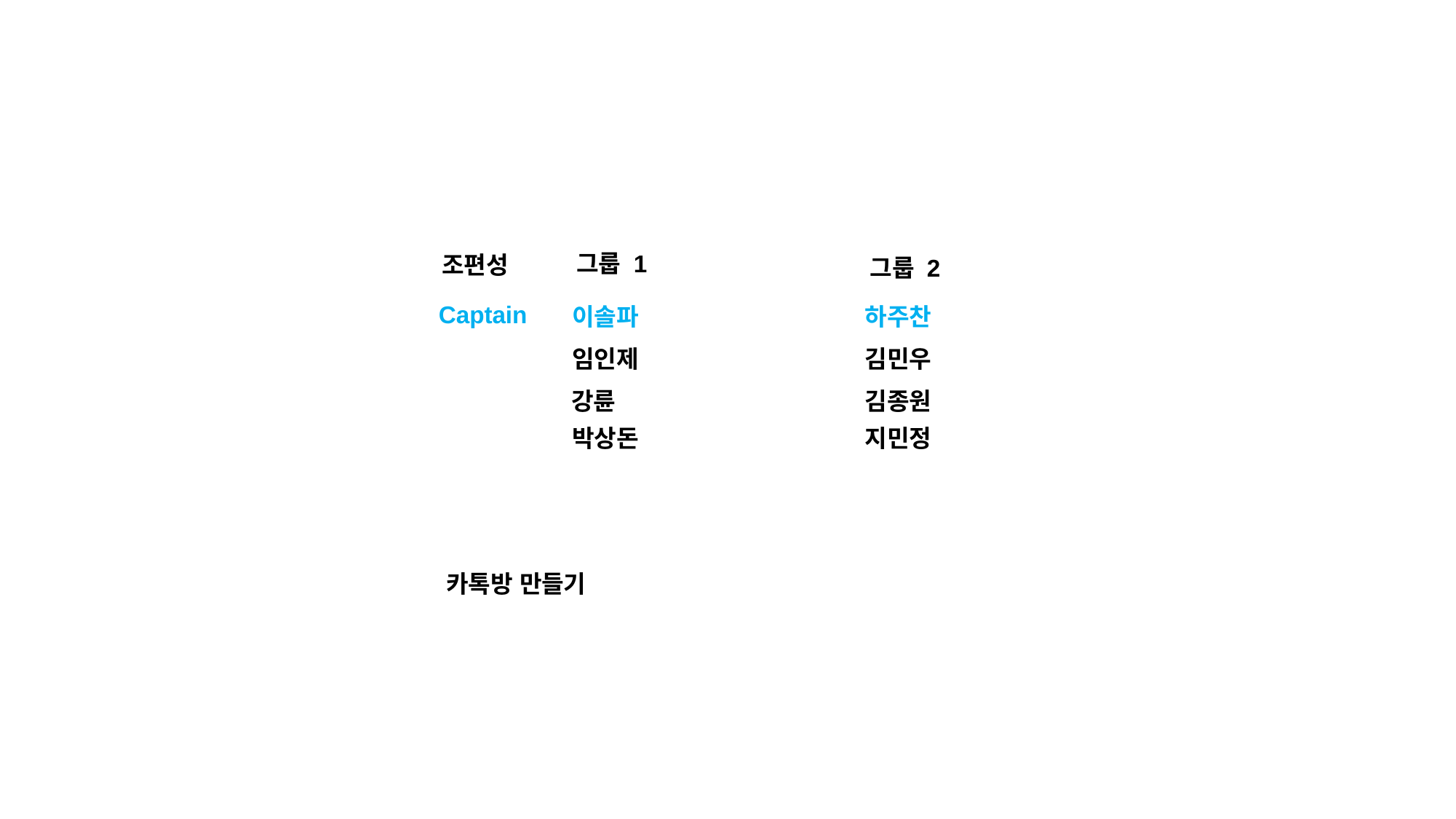

그룹 1
조편성
그룹 2
Captain
이솔파
하주찬
임인제
김민우
강륜
김종원
박상돈
지민정
카톡방 만들기